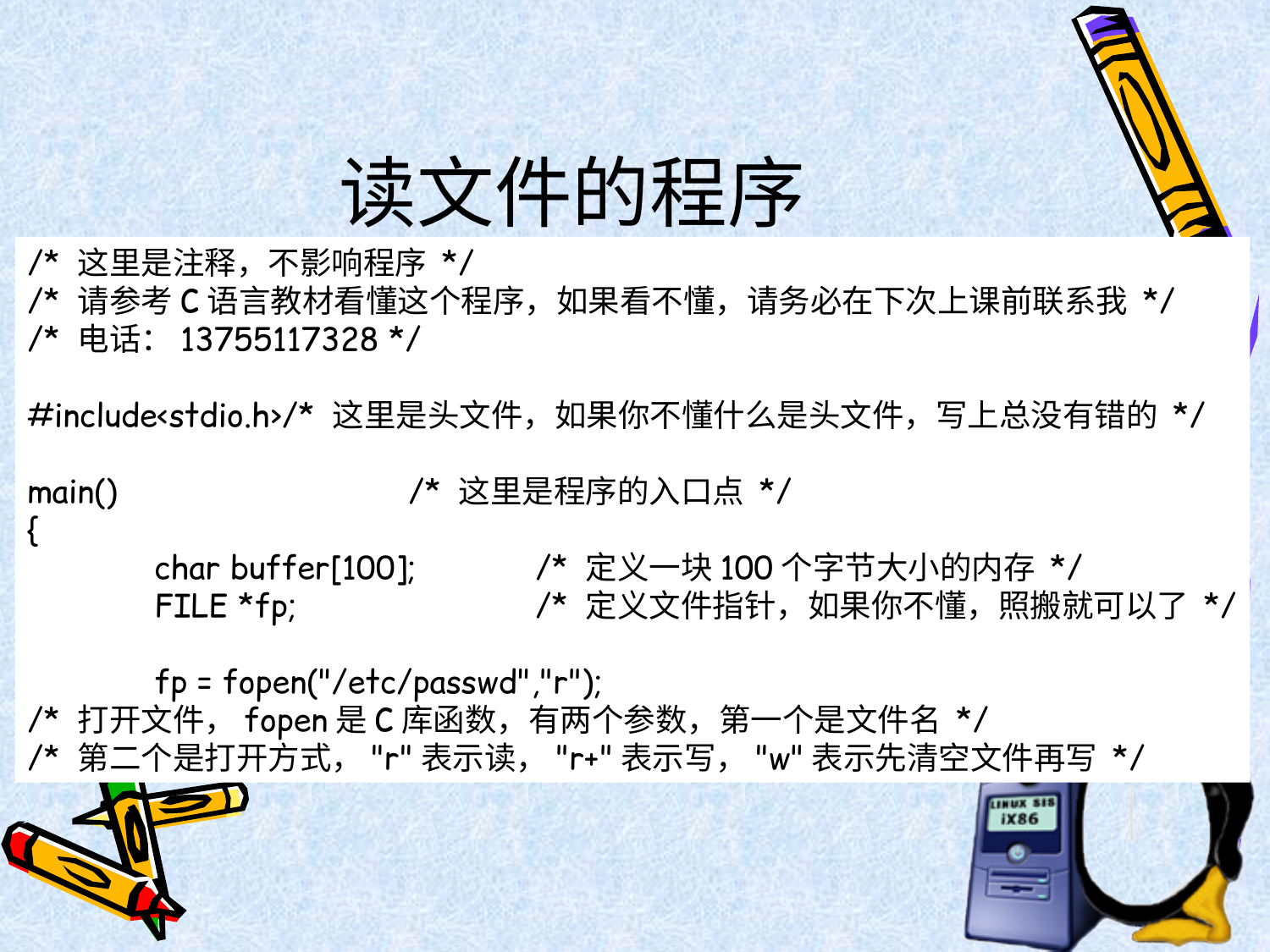

# 读文件的程序
/* 这里是注释，不影响程序 */
/* 请参考C语言教材看懂这个程序，如果看不懂，请务必在下次上课前联系我 */
/* 电话：13755117328 */

#include<stdio.h>/* 这里是头文件，如果你不懂什么是头文件，写上总没有错的 */

main()			/* 这里是程序的入口点 */
{
	char buffer[100];	/* 定义一块100个字节大小的内存 */
	FILE *fp;		/* 定义文件指针，如果你不懂，照搬就可以了 */

	fp = fopen("/etc/passwd","r");
/* 打开文件，fopen是C库函数，有两个参数，第一个是文件名 */
/* 第二个是打开方式，"r"表示读，"r+"表示写，"w"表示先清空文件再写 */